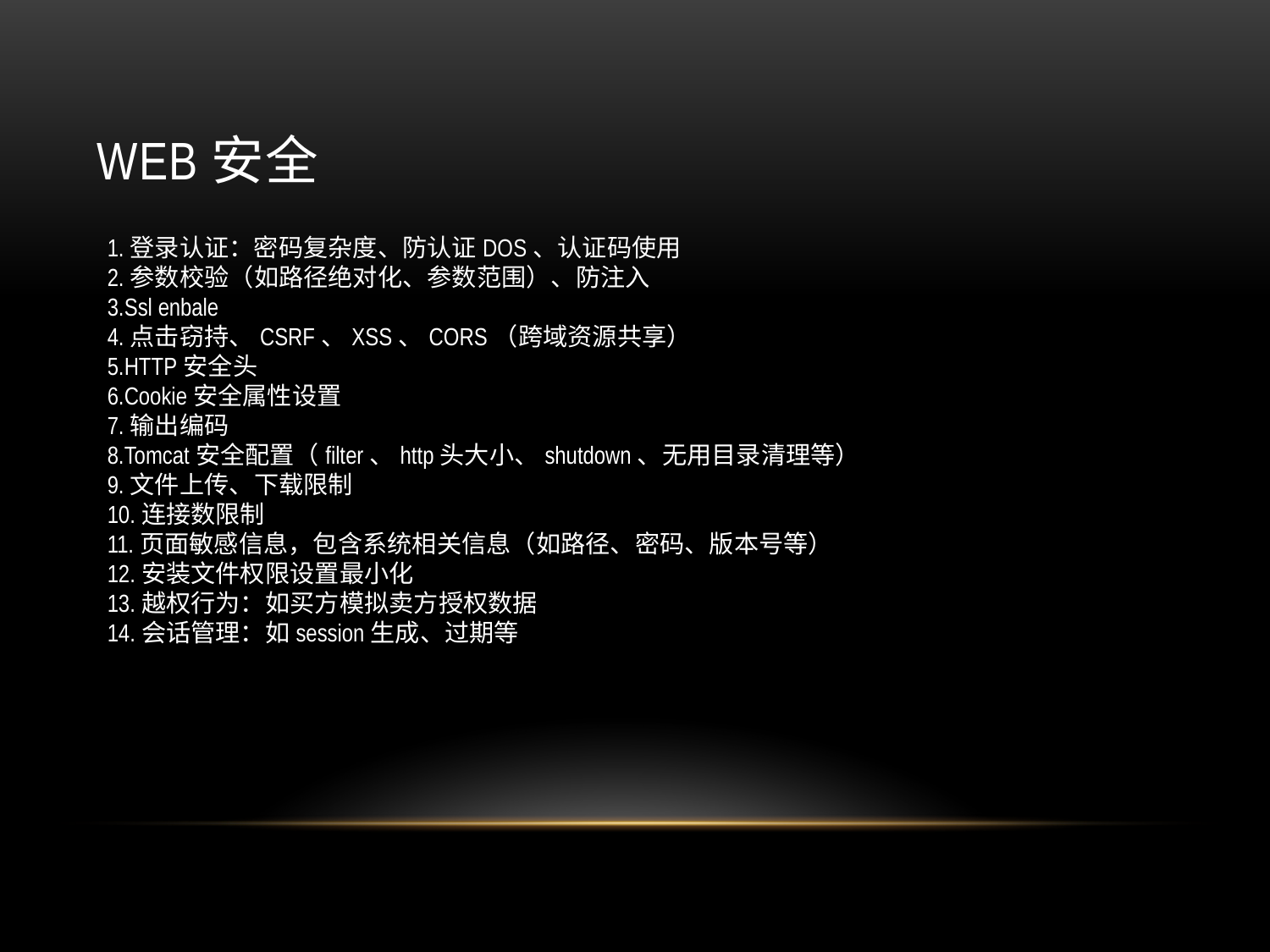

# Web安全
1.登录认证：密码复杂度、防认证DOS、认证码使用
2.参数校验（如路径绝对化、参数范围）、防注入
3.Ssl enbale
4.点击窃持、CSRF、XSS、CORS（跨域资源共享）
5.HTTP安全头
6.Cookie安全属性设置
7.输出编码
8.Tomcat安全配置（filter、http头大小、shutdown、无用目录清理等）
9.文件上传、下载限制
10.连接数限制
11.页面敏感信息，包含系统相关信息（如路径、密码、版本号等）
12.安装文件权限设置最小化
13.越权行为：如买方模拟卖方授权数据
14.会话管理：如session生成、过期等